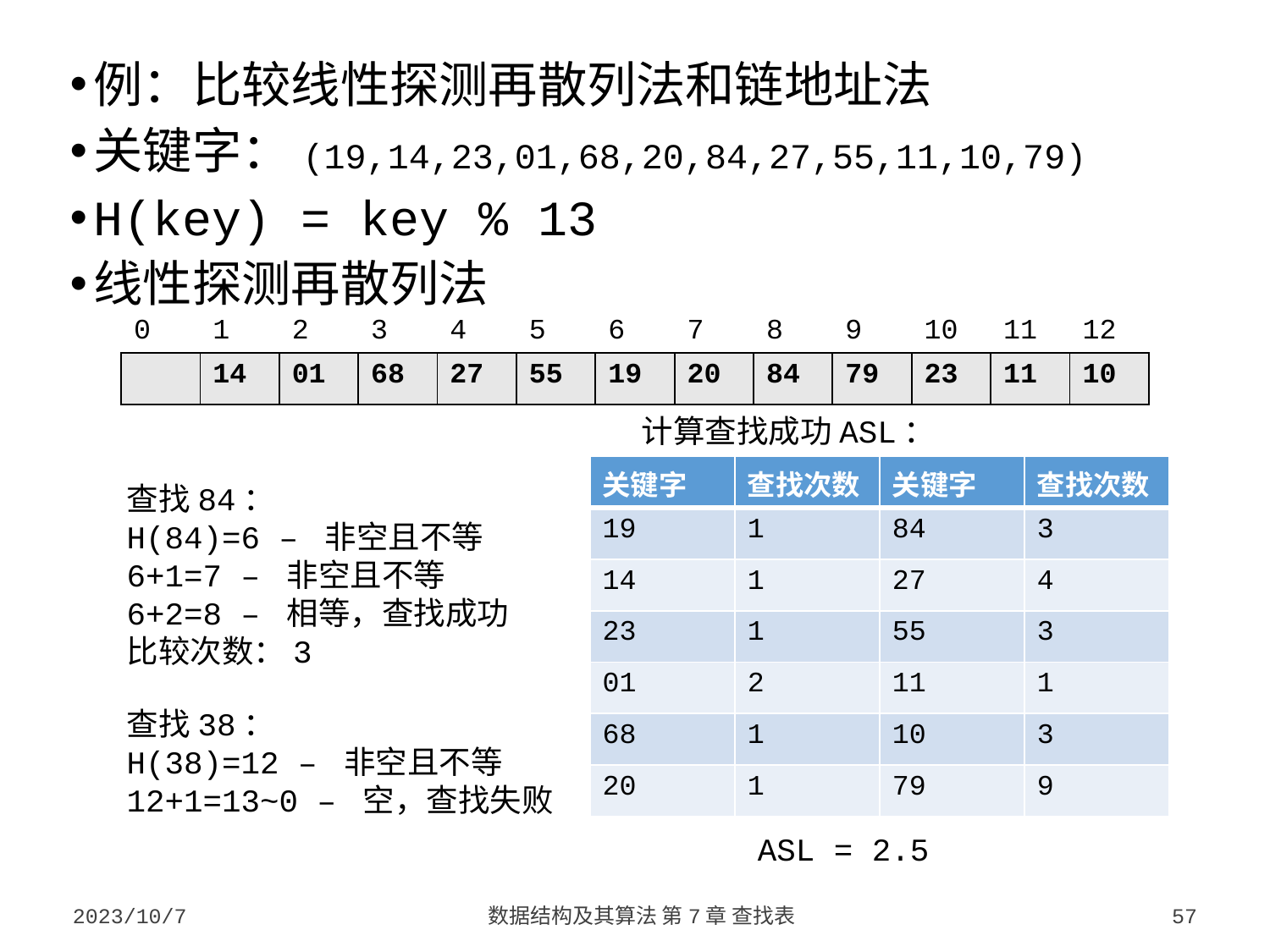

例：比较线性探测再散列法和链地址法
关键字：(19,14,23,01,68,20,84,27,55,11,10,79)
H(key) = key % 13
线性探测再散列法
| 0 | 1 | 2 | 3 | 4 | 5 | 6 | 7 | 8 | 9 | 10 | 11 | 12 |
| --- | --- | --- | --- | --- | --- | --- | --- | --- | --- | --- | --- | --- |
|  | 14 | 01 | 68 | 27 | 55 | 19 | 20 | 84 | 79 | 23 | 11 | 10 |
| --- | --- | --- | --- | --- | --- | --- | --- | --- | --- | --- | --- | --- |
计算查找成功ASL：
| 关键字 | 查找次数 | 关键字 | 查找次数 |
| --- | --- | --- | --- |
| 19 | 1 | 84 | 3 |
| 14 | 1 | 27 | 4 |
| 23 | 1 | 55 | 3 |
| 01 | 2 | 11 | 1 |
| 68 | 1 | 10 | 3 |
| 20 | 1 | 79 | 9 |
查找84：
H(84)=6 – 非空且不等
6+1=7 – 非空且不等
6+2=8 – 相等，查找成功
比较次数：3
查找38：
H(38)=12 – 非空且不等
12+1=13~0 – 空，查找失败
ASL = 2.5
2023/10/7
数据结构及其算法 第7章 查找表
57